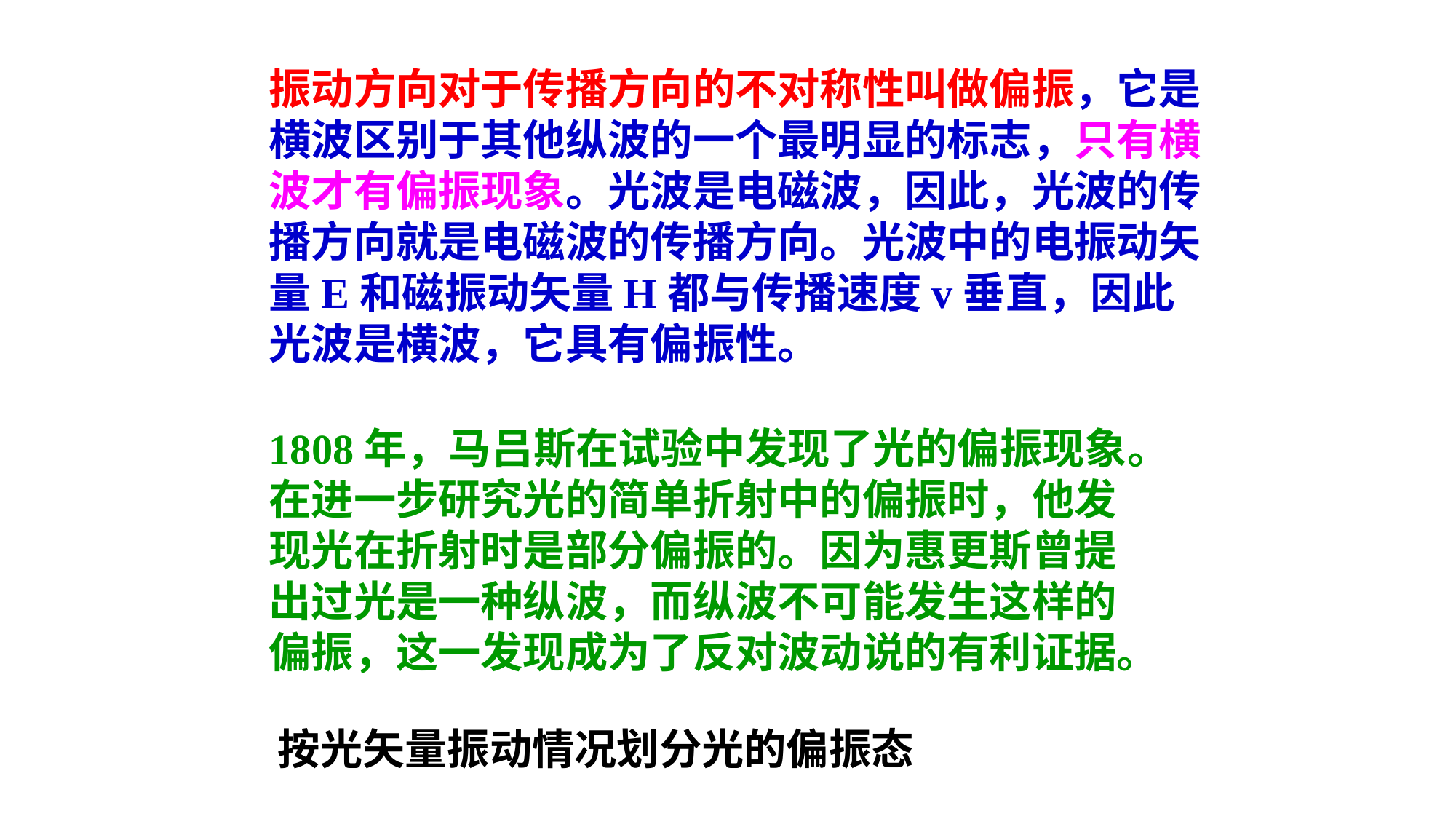

振动方向对于传播方向的不对称性叫做偏振，它是横波区别于其他纵波的一个最明显的标志，只有横波才有偏振现象。光波是电磁波，因此，光波的传播方向就是电磁波的传播方向。光波中的电振动矢量E和磁振动矢量H都与传播速度v垂直，因此光波是横波，它具有偏振性。
1808年，马吕斯在试验中发现了光的偏振现象。在进一步研究光的简单折射中的偏振时，他发现光在折射时是部分偏振的。因为惠更斯曾提出过光是一种纵波，而纵波不可能发生这样的偏振，这一发现成为了反对波动说的有利证据。
按光矢量振动情况划分光的偏振态